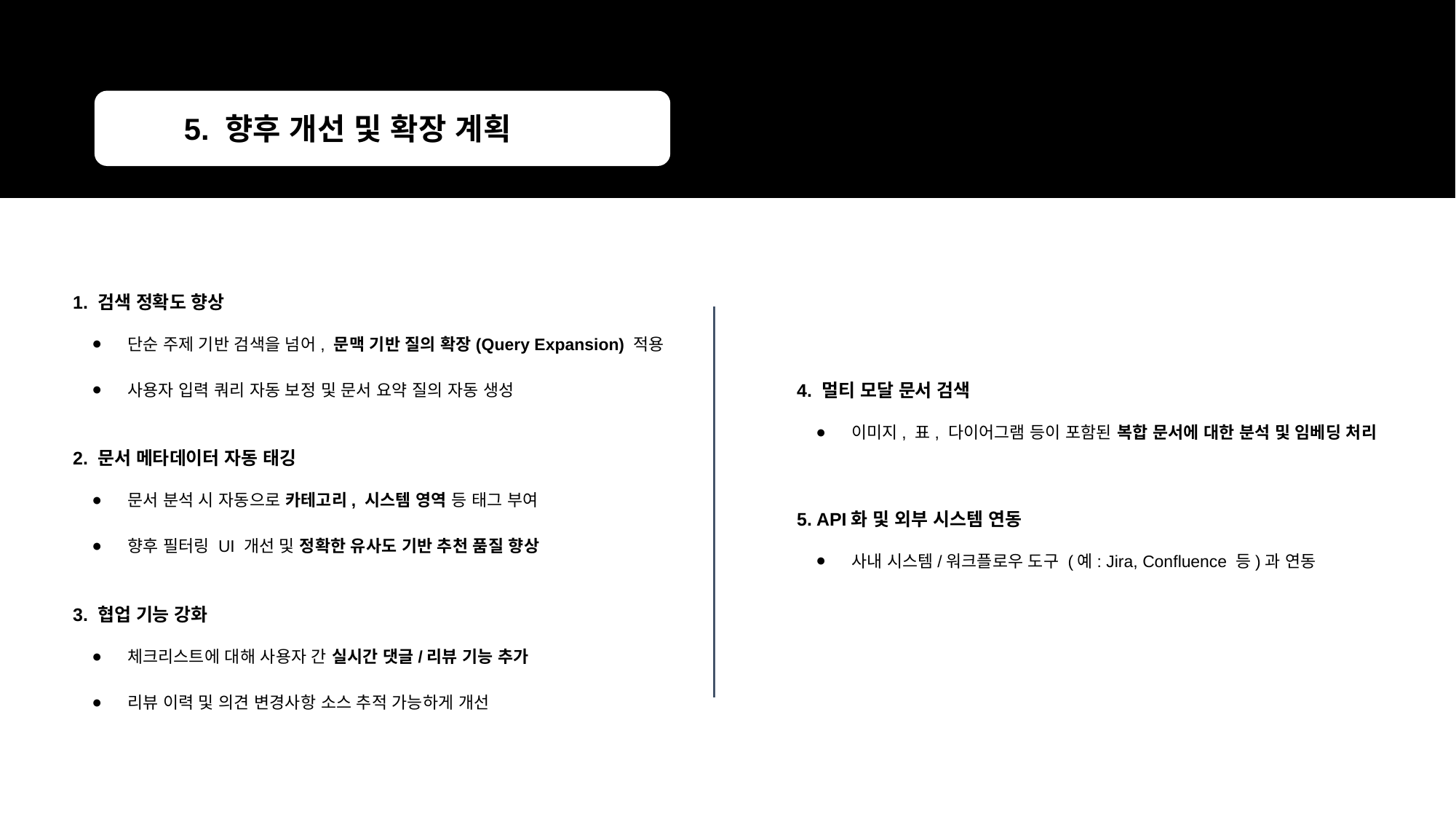

5. 향후 개선 및 확장 계획
1. 검색 정확도 향상
단순 주제 기반 검색을 넘어, 문맥 기반 질의 확장(Query Expansion) 적용
사용자 입력 쿼리 자동 보정 및 문서 요약 질의 자동 생성
2. 문서 메타데이터 자동 태깅
문서 분석 시 자동으로 카테고리, 시스템 영역 등 태그 부여
향후 필터링 UI 개선 및 정확한 유사도 기반 추천 품질 향상
3. 협업 기능 강화
체크리스트에 대해 사용자 간 실시간 댓글/리뷰 기능 추가
리뷰 이력 및 의견 변경사항 소스 추적 가능하게 개선
4. 멀티 모달 문서 검색
이미지, 표, 다이어그램 등이 포함된 복합 문서에 대한 분석 및 임베딩 처리

5. API화 및 외부 시스템 연동
사내 시스템/워크플로우 도구 (예: Jira, Confluence 등)과 연동